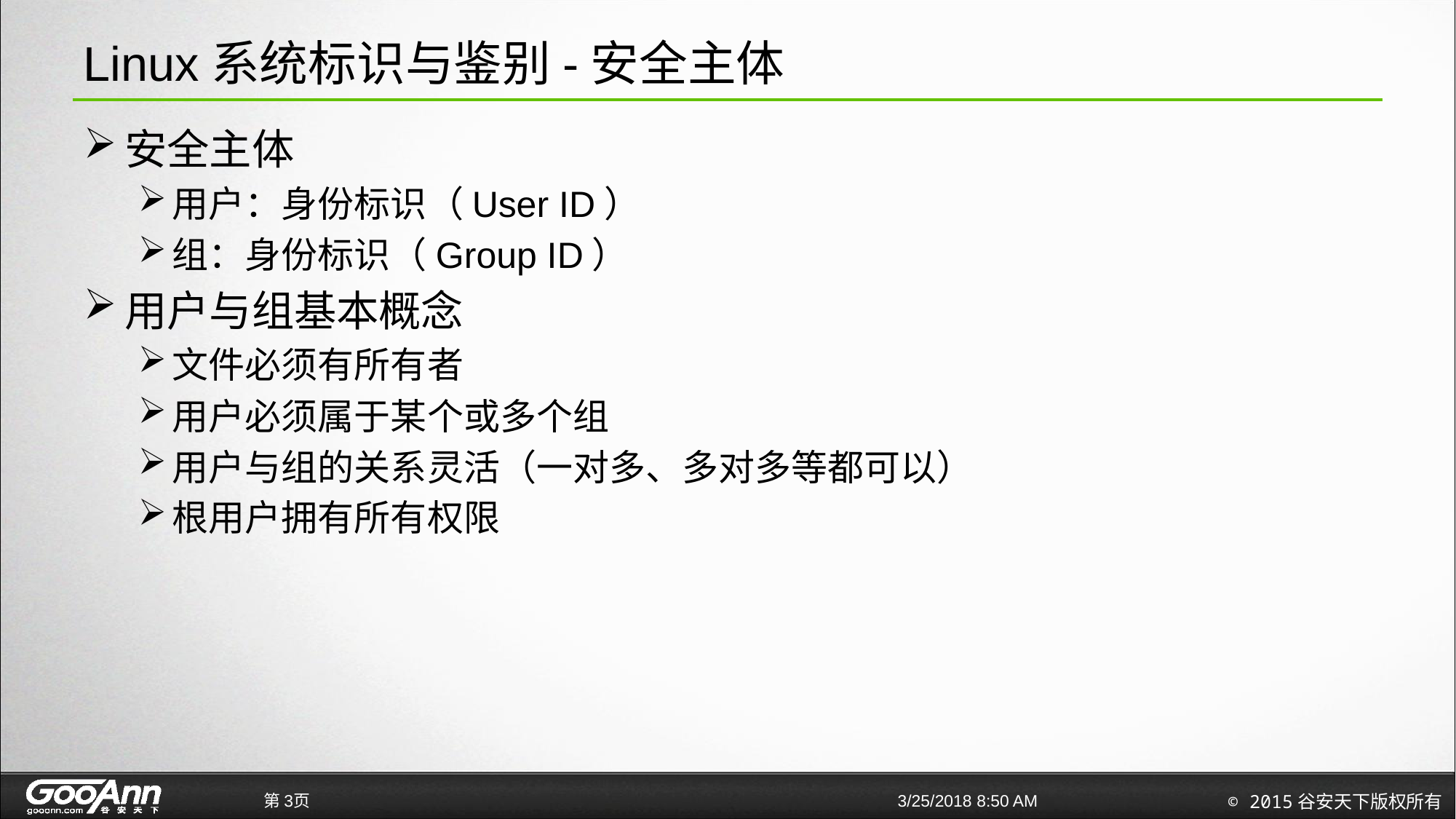

# Linux系统标识与鉴别-安全主体
安全主体
用户：身份标识（User ID）
组：身份标识（Group ID）
用户与组基本概念
文件必须有所有者
用户必须属于某个或多个组
用户与组的关系灵活（一对多、多对多等都可以）
根用户拥有所有权限